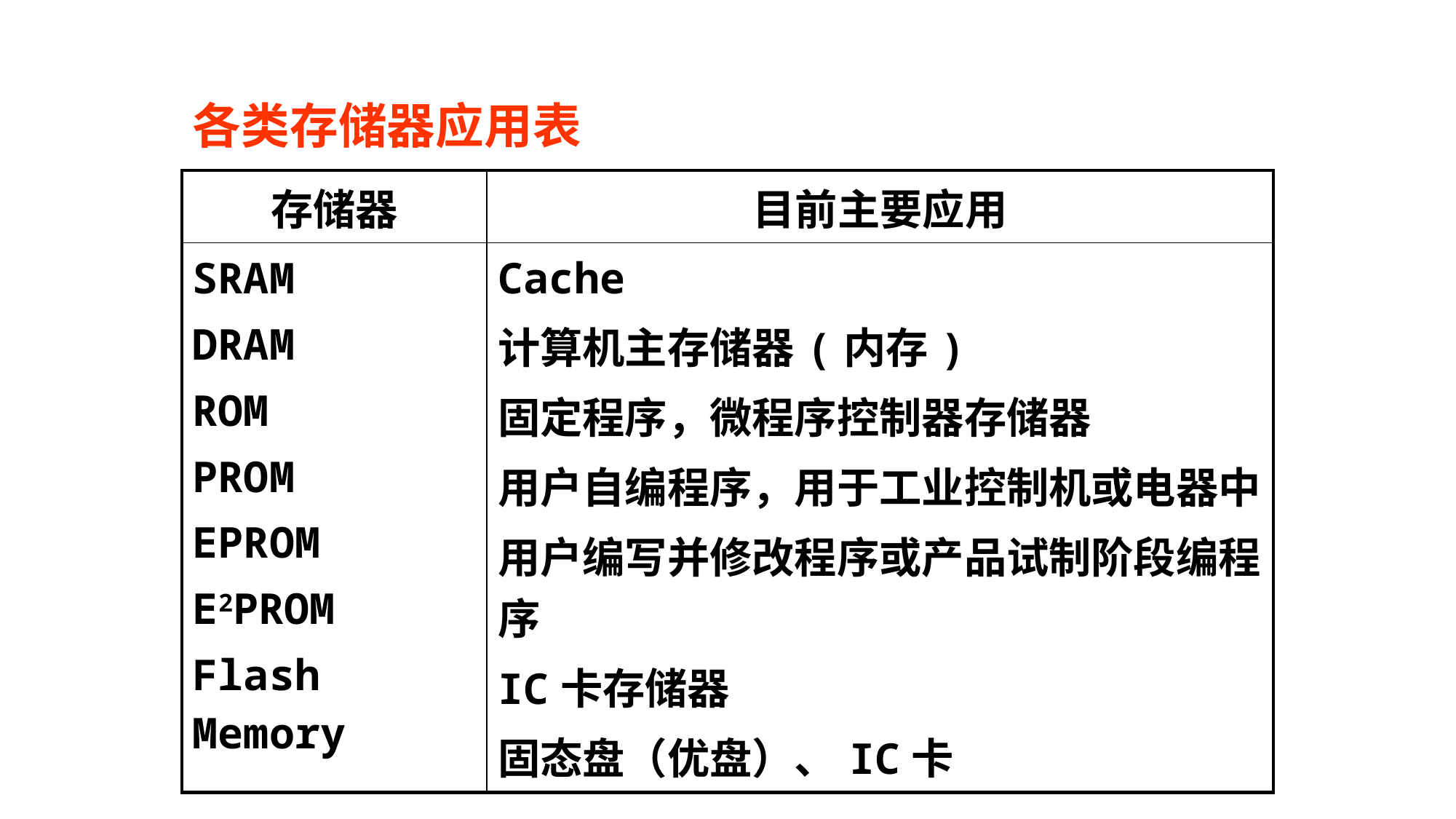

# 各类存储器应用表
| 存储器 | 目前主要应用 |
| --- | --- |
| SRAM DRAM ROM PROM EPROM E2PROM Flash Memory | Cache 计算机主存储器(内存) 固定程序，微程序控制器存储器 用户自编程序，用于工业控制机或电器中 用户编写并修改程序或产品试制阶段编程序 IC卡存储器 固态盘（优盘）、IC卡 |